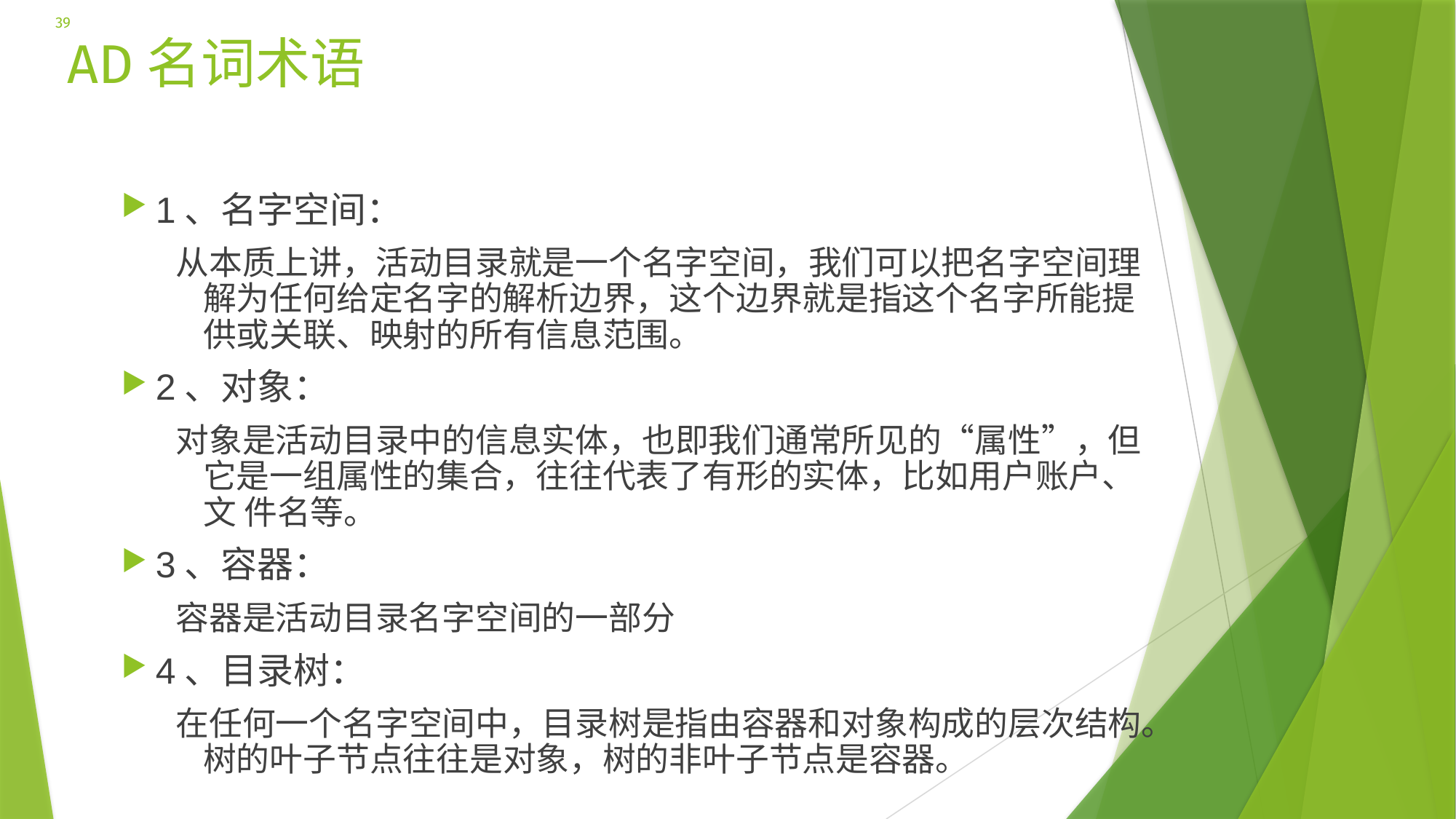

39
# AD名词术语
1、名字空间：
从本质上讲，活动目录就是一个名字空间，我们可以把名字空间理解为任何给定名字的解析边界，这个边界就是指这个名字所能提供或关联、映射的所有信息范围。
2、对象：
对象是活动目录中的信息实体，也即我们通常所见的“属性”，但它是一组属性的集合，往往代表了有形的实体，比如用户账户、 文 件名等。
3、容器：
容器是活动目录名字空间的一部分
4、目录树：
在任何一个名字空间中，目录树是指由容器和对象构成的层次结构。树的叶子节点往往是对象，树的非叶子节点是容器。